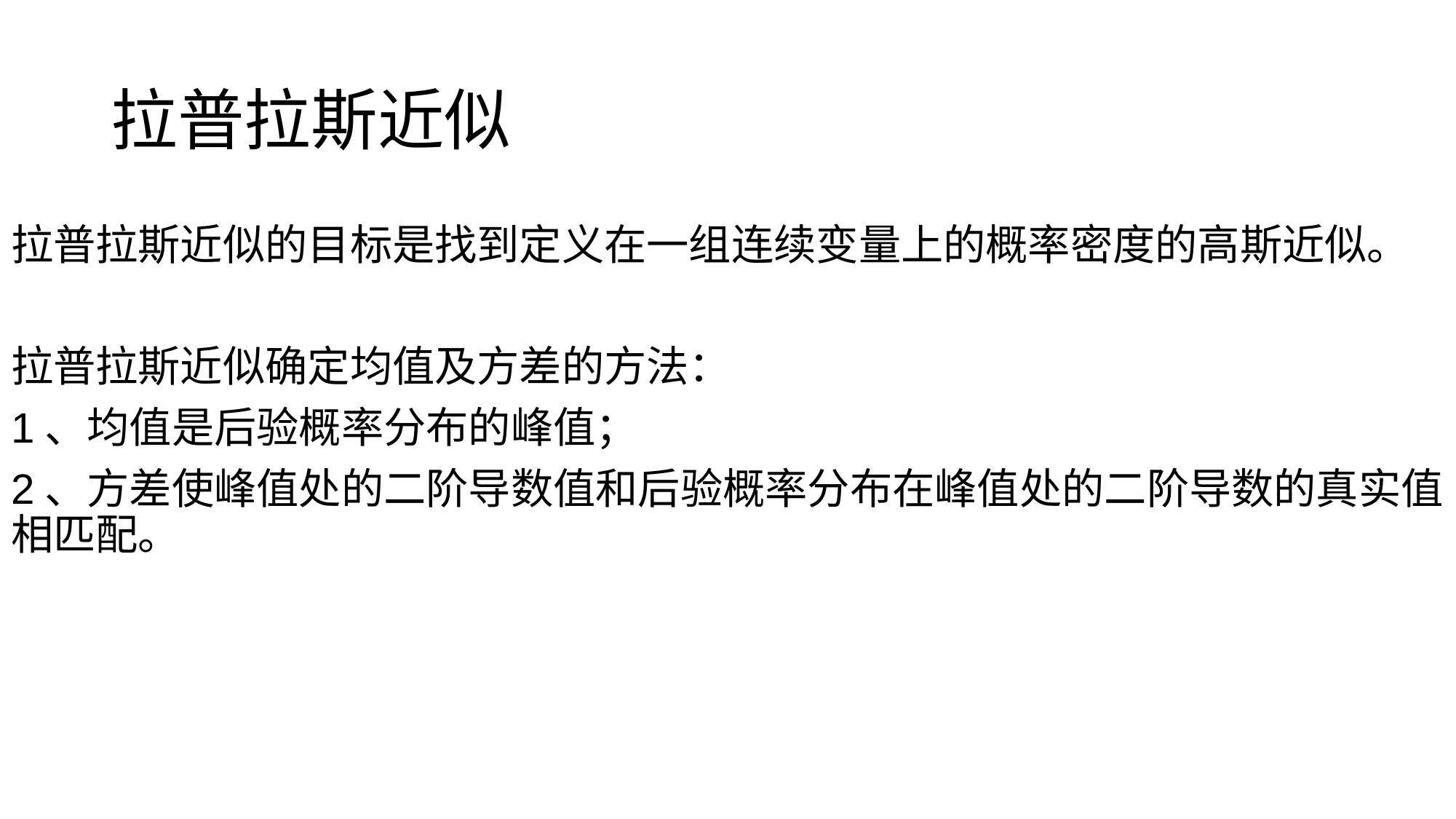

# 拉普拉斯近似
拉普拉斯近似的目标是找到定义在一组连续变量上的概率密度的高斯近似。

拉普拉斯近似确定均值及方差的方法：
1、均值是后验概率分布的峰值；
2、方差使峰值处的二阶导数值和后验概率分布在峰值处的二阶导数的真实值相匹配。